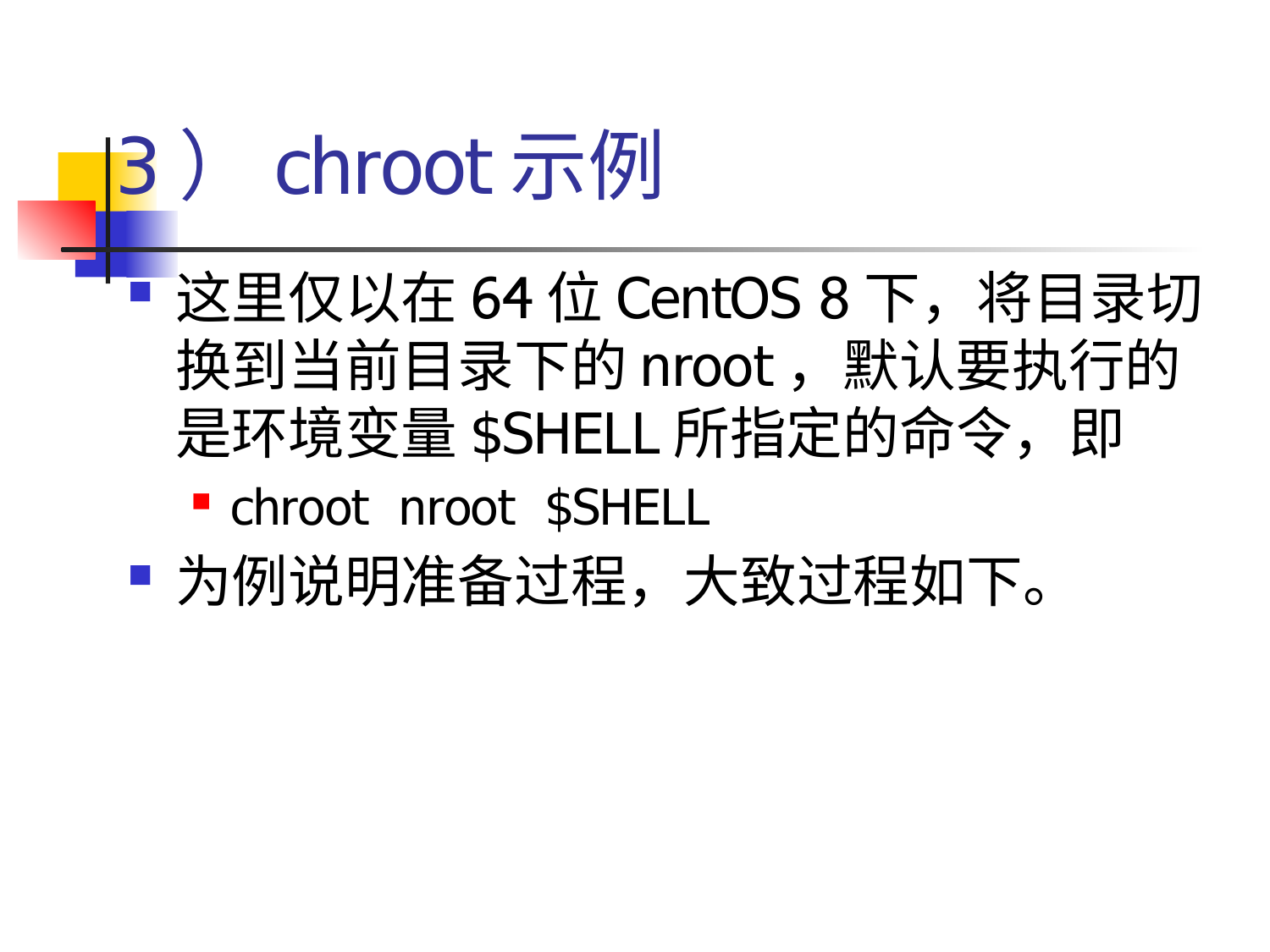

# 3）chroot示例
这里仅以在64位CentOS 8下，将目录切换到当前目录下的nroot，默认要执行的是环境变量$SHELL所指定的命令，即
chroot  nroot  $SHELL
为例说明准备过程，大致过程如下。